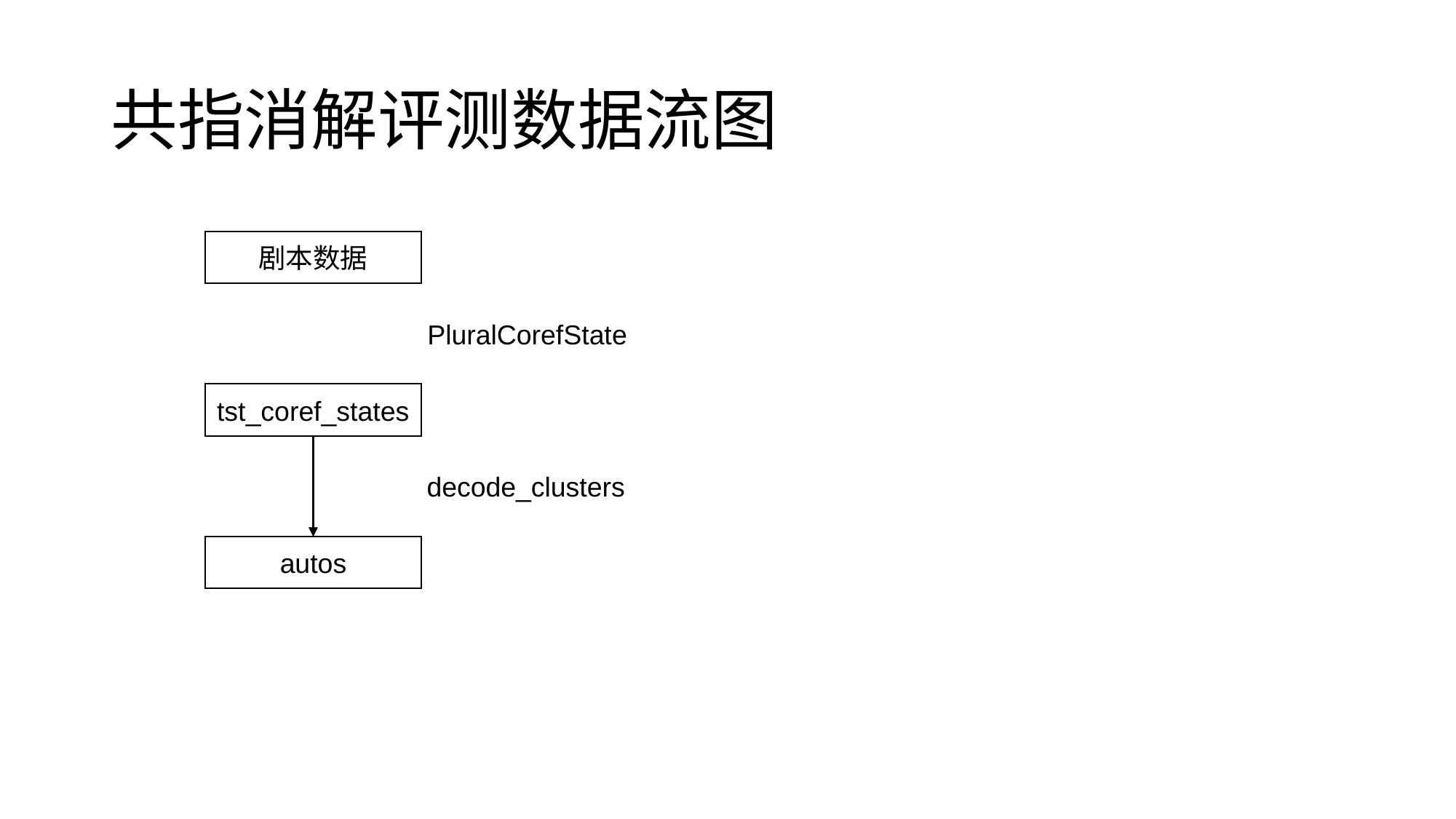

# 共指消解评测数据流图
剧本数据
PluralCorefState
tst_coref_states
decode_clusters
autos